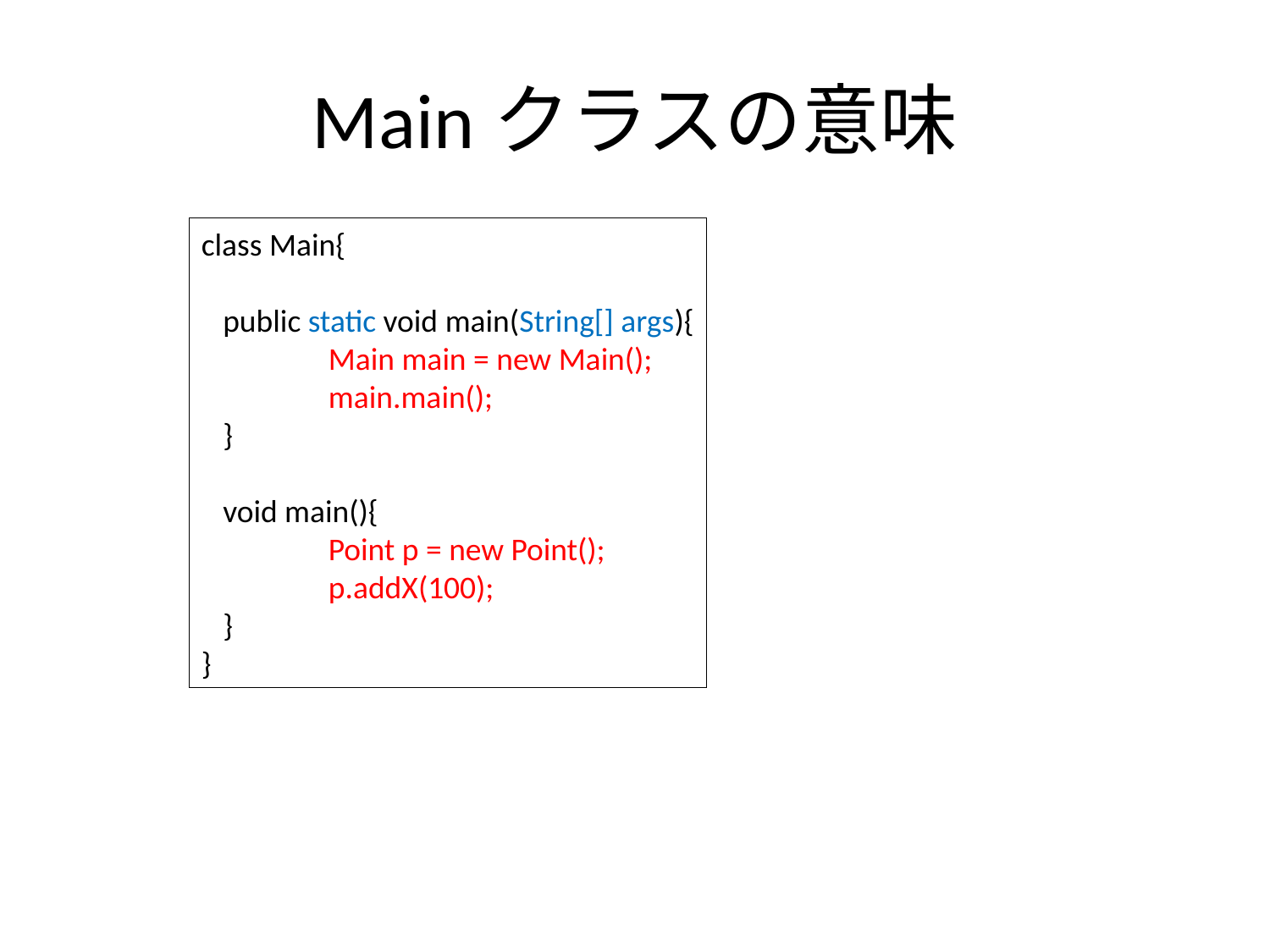

# Mainクラスの意味
class Main{

   public static void main(String[] args){
	Main main = new Main();
	main.main();
   }

   void main(){
	Point p = new Point();
	p.addX(100);
   }
}